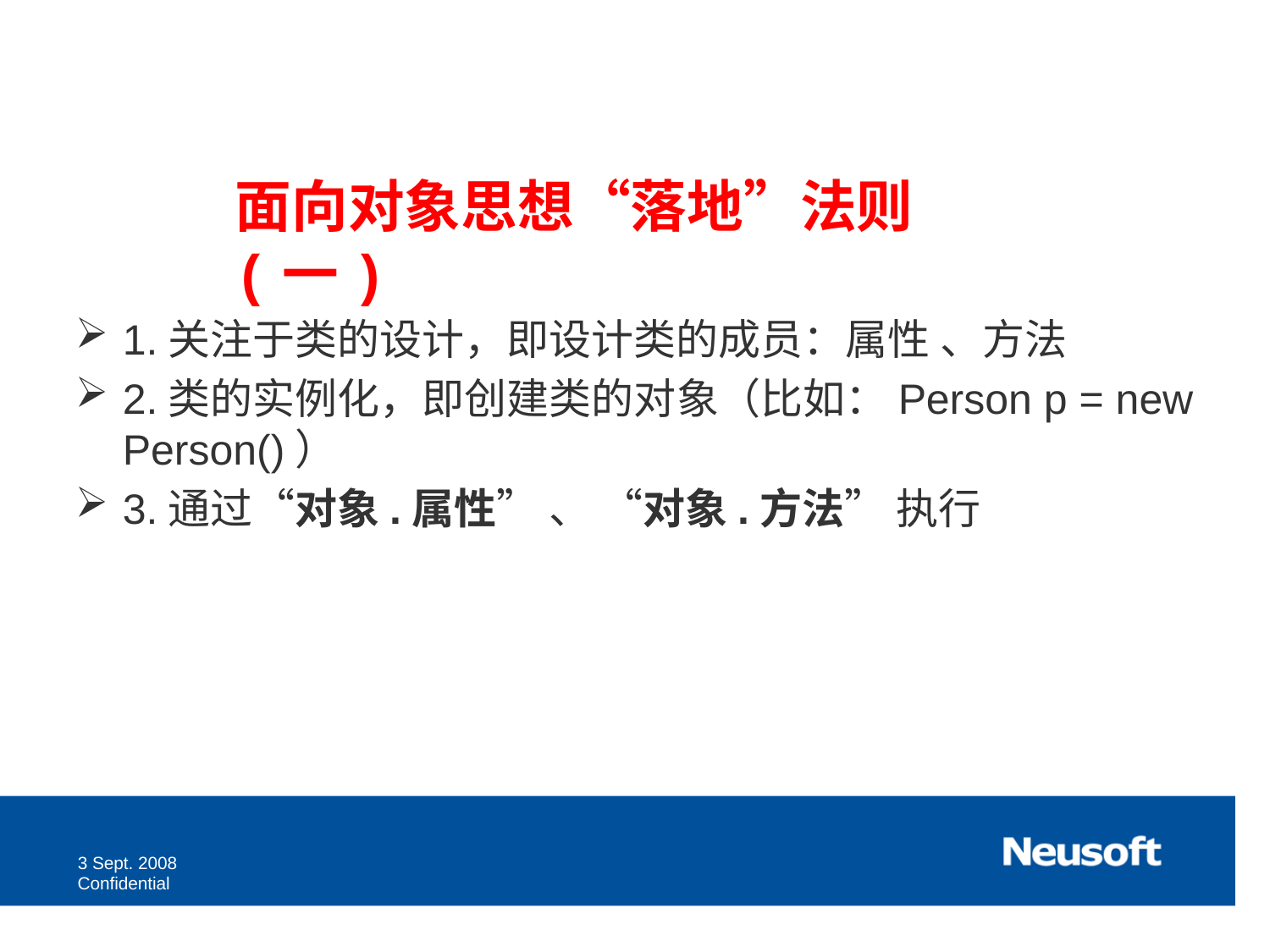

面向对象思想“落地”法则(一)
1.关注于类的设计，即设计类的成员：属性 、方法
2.类的实例化，即创建类的对象（比如：Person p = new Person()）
3.通过“对象.属性” 、 “对象.方法” 执行